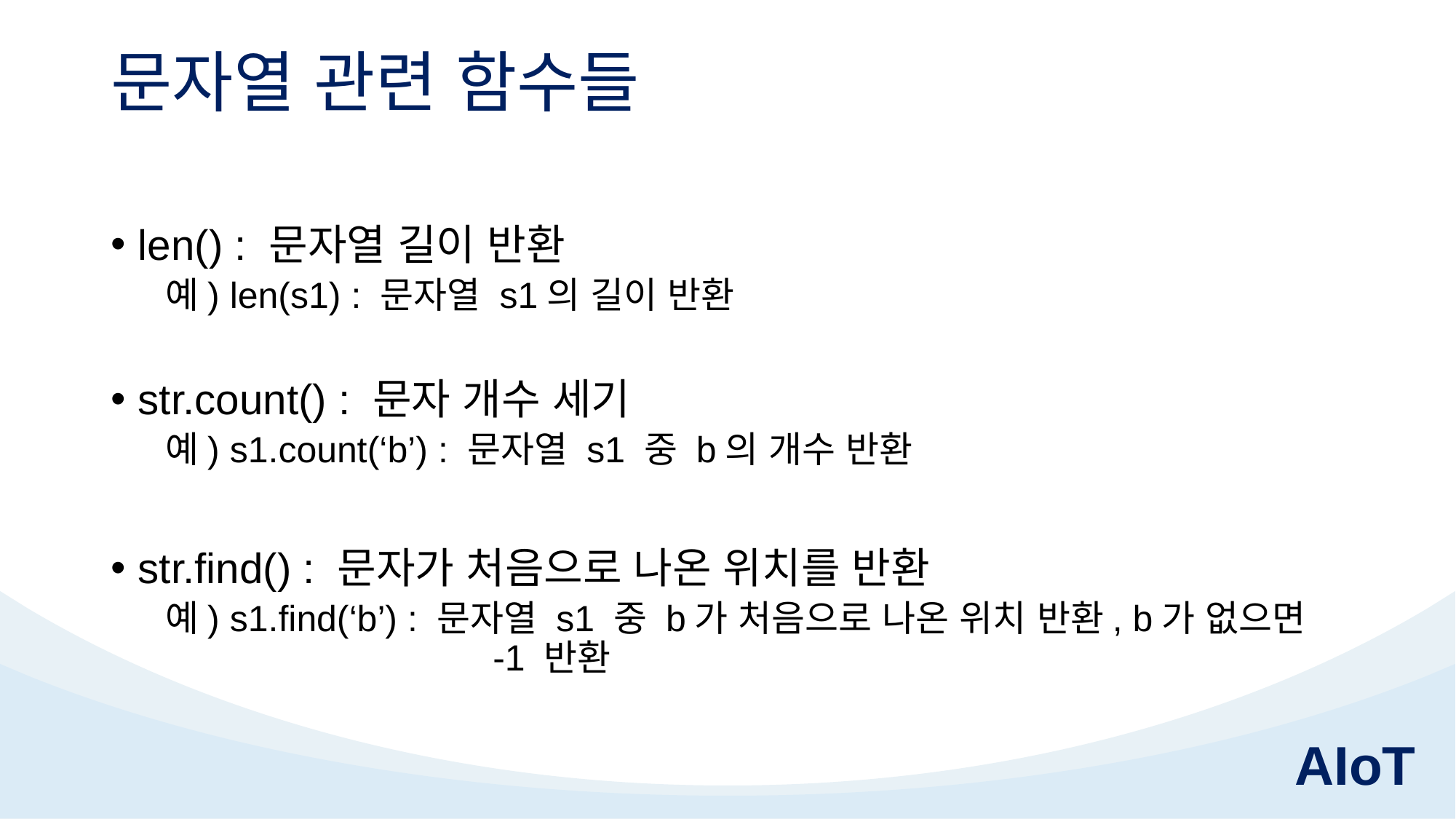

# 문자열 관련 함수들
len() : 문자열 길이 반환
예) len(s1) : 문자열 s1의 길이 반환

str.count() : 문자 개수 세기
예) s1.count(‘b’) : 문자열 s1 중 b의 개수 반환

str.find() : 문자가 처음으로 나온 위치를 반환
예) s1.find(‘b’) : 문자열 s1 중 b가 처음으로 나온 위치 반환, b가 없으면 			-1 반환